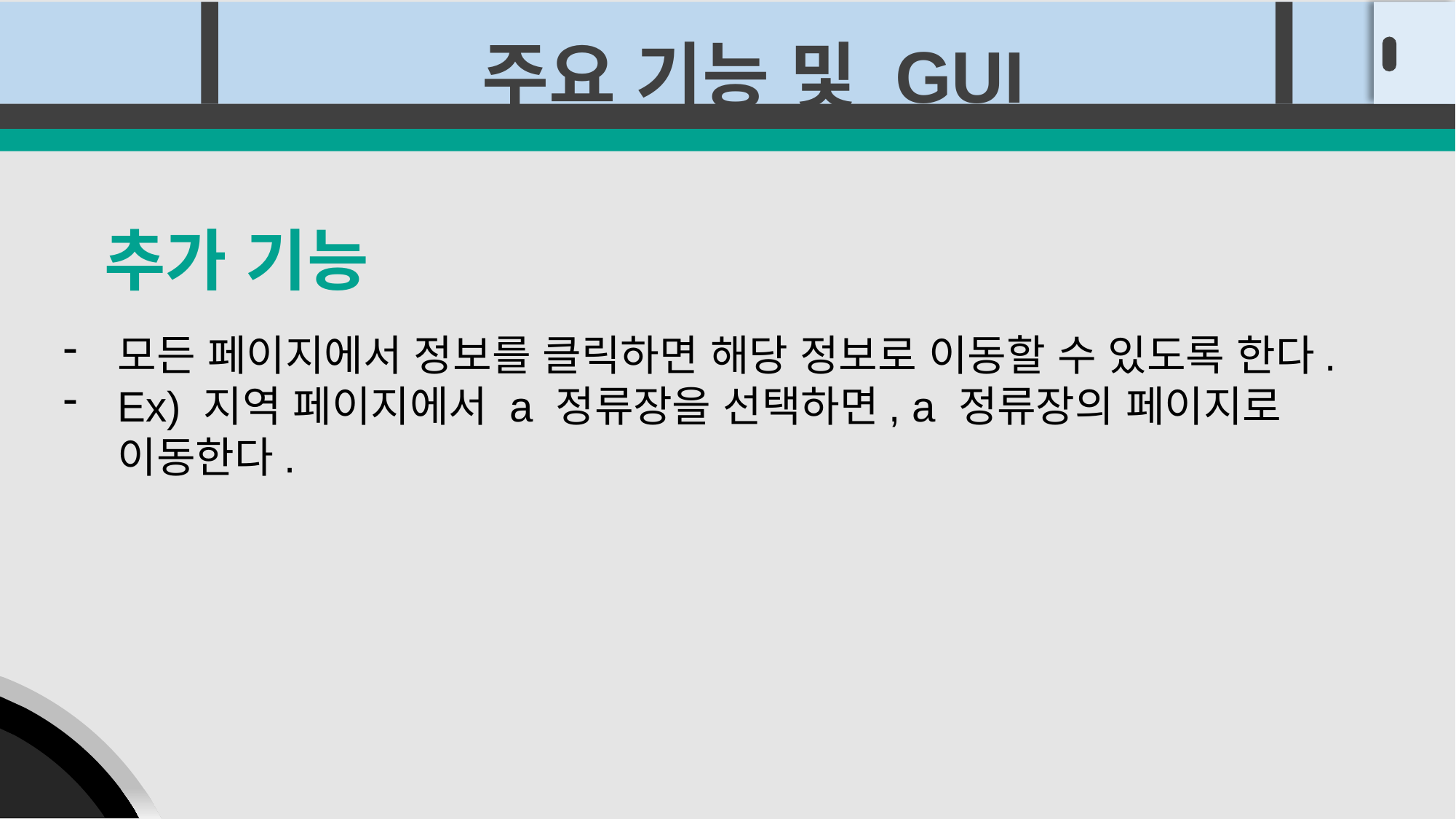

주요 기능 및 GUI

추가 기능
모든 페이지에서 정보를 클릭하면 해당 정보로 이동할 수 있도록 한다.
Ex) 지역 페이지에서 a 정류장을 선택하면, a 정류장의 페이지로 이동한다.